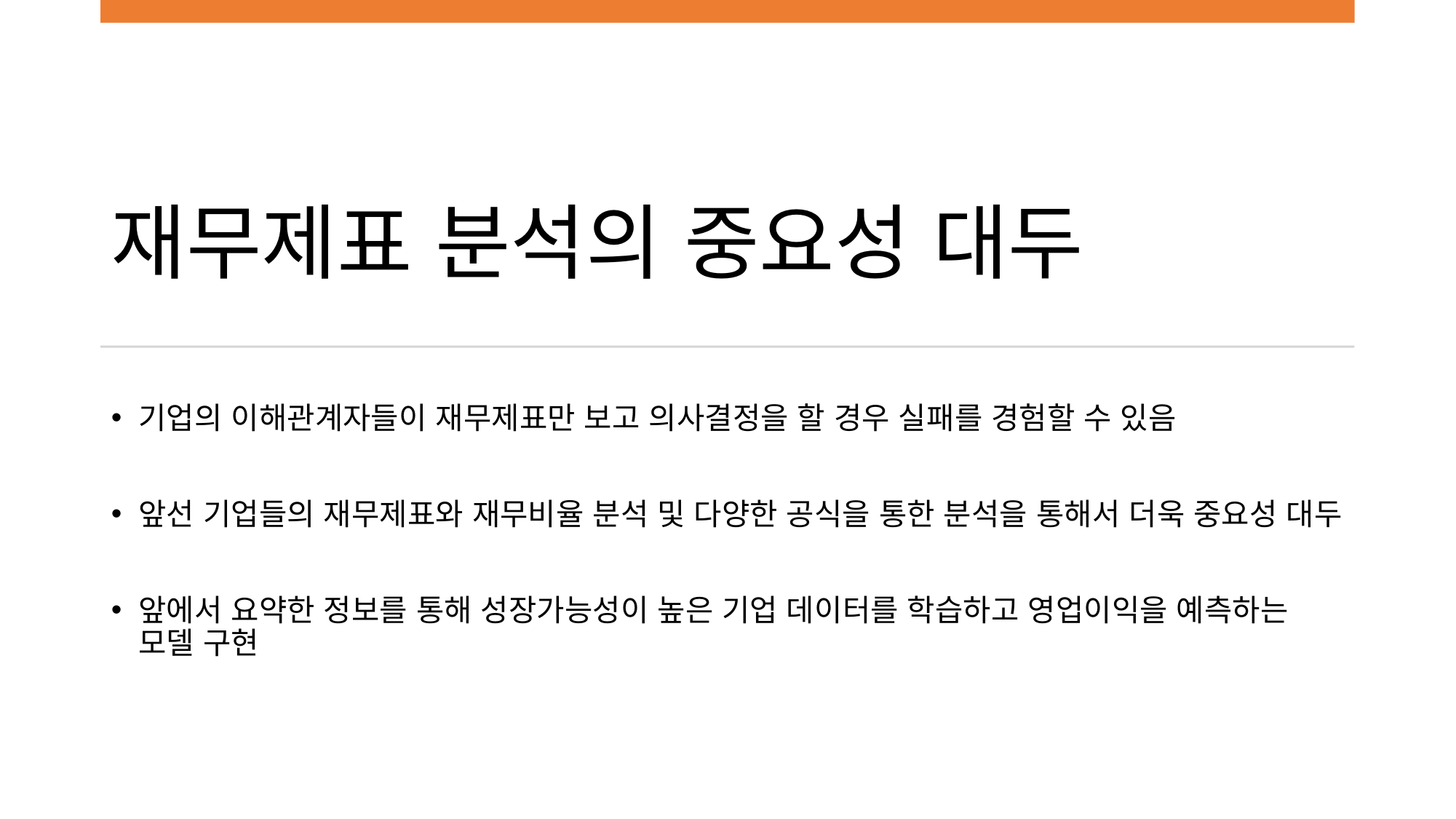

# 재무제표 분석의 중요성 대두

기업의 이해관계자들이 재무제표만 보고 의사결정을 할 경우 실패를 경험할 수 있음

앞선 기업들의 재무제표와 재무비율 분석 및 다양한 공식을 통한 분석을 통해서 더욱 중요성 대두

앞에서 요약한 정보를 통해 성장가능성이 높은 기업 데이터를 학습하고 영업이익을 예측하는 모델 구현